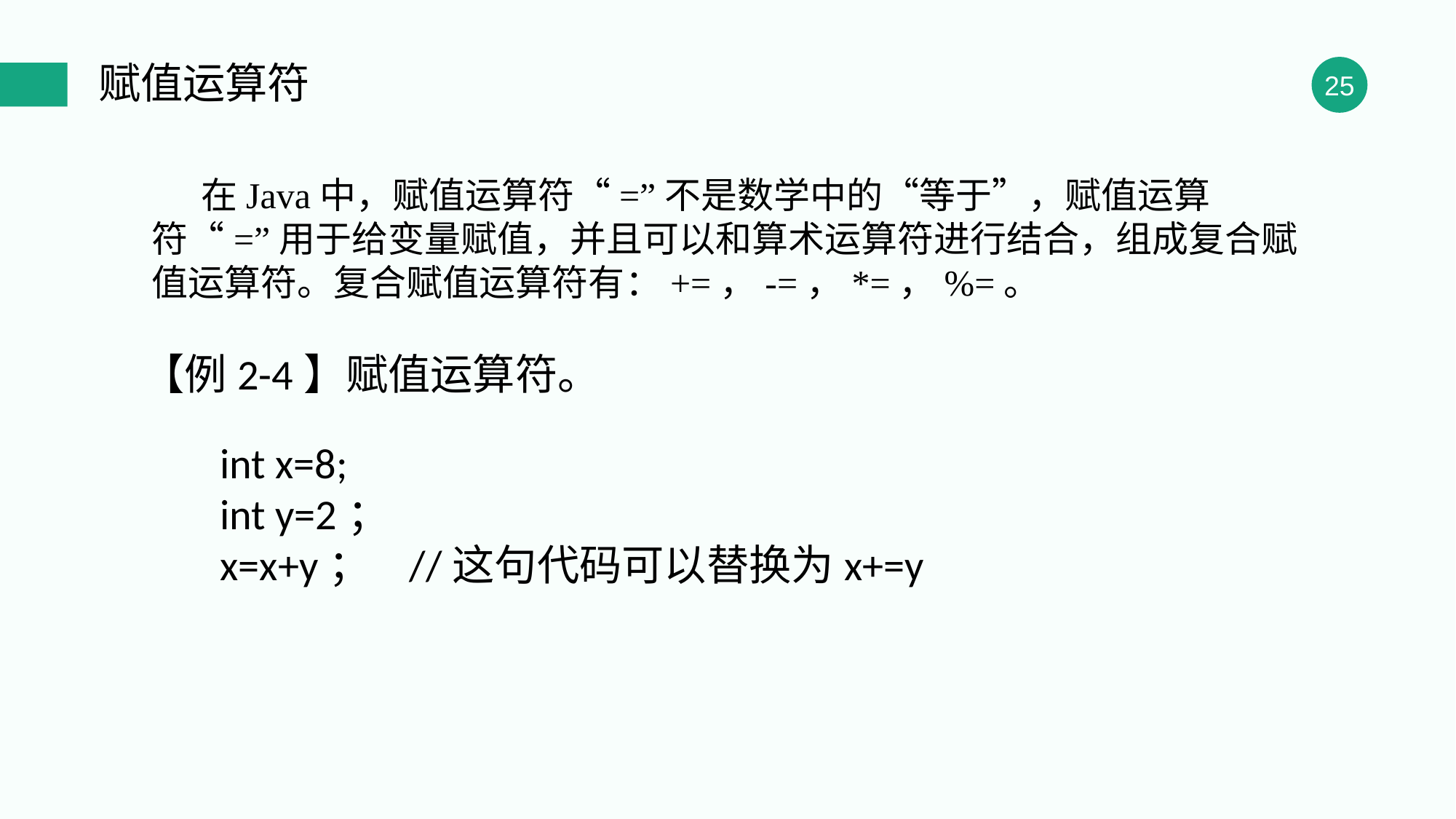

赋值运算符
 在Java中，赋值运算符“=”不是数学中的“等于”，赋值运算符“=”用于给变量赋值，并且可以和算术运算符进行结合，组成复合赋值运算符。复合赋值运算符有：+=，-=，*=，%=。
【例2-4】赋值运算符。
int x=8;
int y=2；
x=x+y；   //这句代码可以替换为x+=y